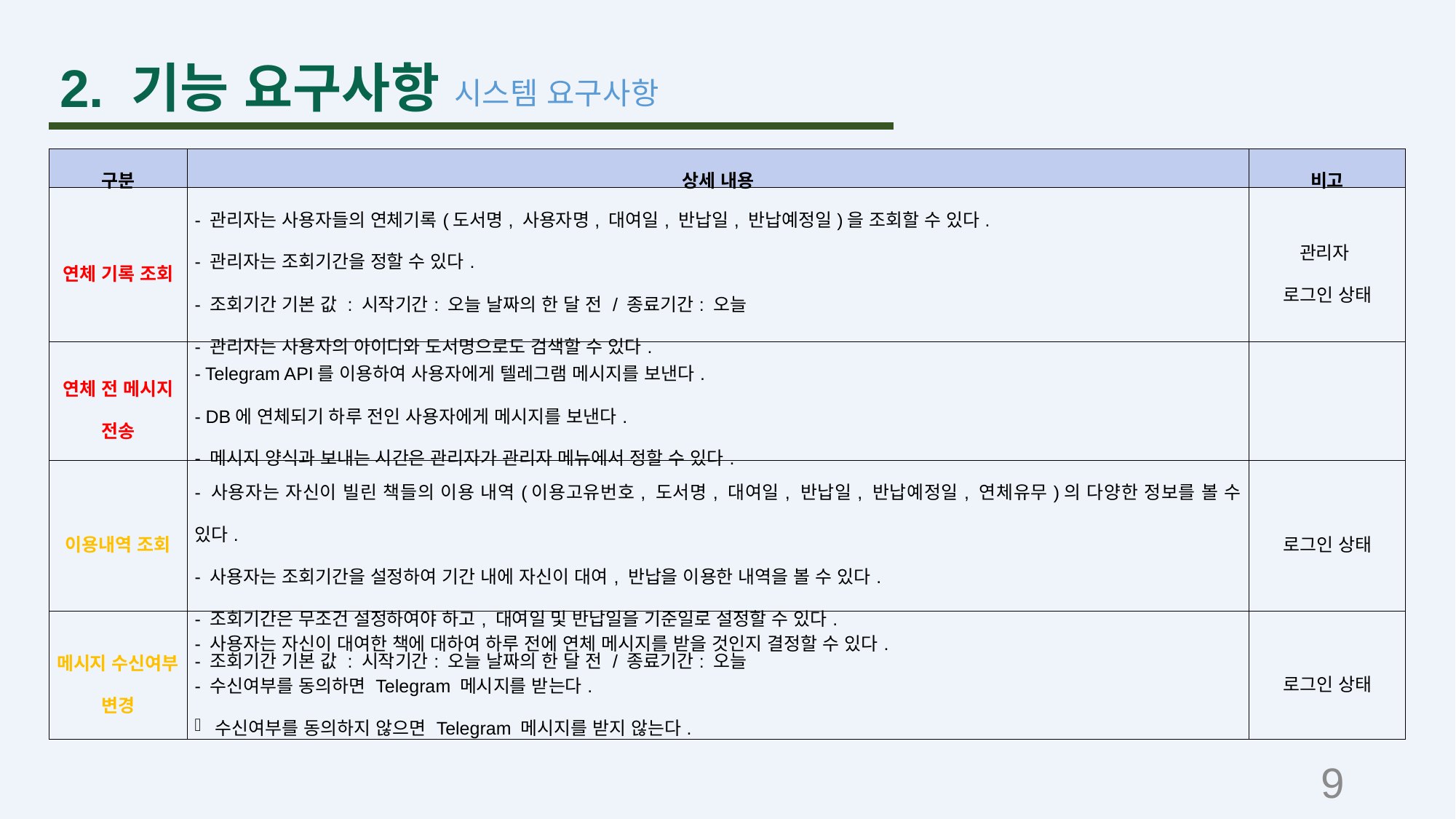

2. 기능 요구사항
시스템 요구사항

| 구분 | 상세 내용 | 비고 |
| --- | --- | --- |
| 연체 기록 조회 | - 관리자는 사용자들의 연체기록(도서명, 사용자명, 대여일, 반납일, 반납예정일)을 조회할 수 있다. - 관리자는 조회기간을 정할 수 있다. - 조회기간 기본 값 : 시작기간: 오늘 날짜의 한 달 전 / 종료기간: 오늘 - 관리자는 사용자의 아이디와 도서명으로도 검색할 수 있다. | 관리자 로그인 상태 |
| 연체 전 메시지 전송 | - Telegram API를 이용하여 사용자에게 텔레그램 메시지를 보낸다. - DB에 연체되기 하루 전인 사용자에게 메시지를 보낸다. - 메시지 양식과 보내는 시간은 관리자가 관리자 메뉴에서 정할 수 있다. |  |
| 이용내역 조회 | - 사용자는 자신이 빌린 책들의 이용 내역(이용고유번호, 도서명, 대여일, 반납일, 반납예정일, 연체유무)의 다양한 정보를 볼 수 있다. - 사용자는 조회기간을 설정하여 기간 내에 자신이 대여, 반납을 이용한 내역을 볼 수 있다. - 조회기간은 무조건 설정하여야 하고, 대여일 및 반납일을 기준일로 설정할 수 있다. - 조회기간 기본 값 : 시작기간: 오늘 날짜의 한 달 전 / 종료기간: 오늘 | 로그인 상태 |
| 메시지 수신여부 변경 | - 사용자는 자신이 대여한 책에 대하여 하루 전에 연체 메시지를 받을 것인지 결정할 수 있다. - 수신여부를 동의하면 Telegram 메시지를 받는다. 수신여부를 동의하지 않으면 Telegram 메시지를 받지 않는다. | 로그인 상태 |
9